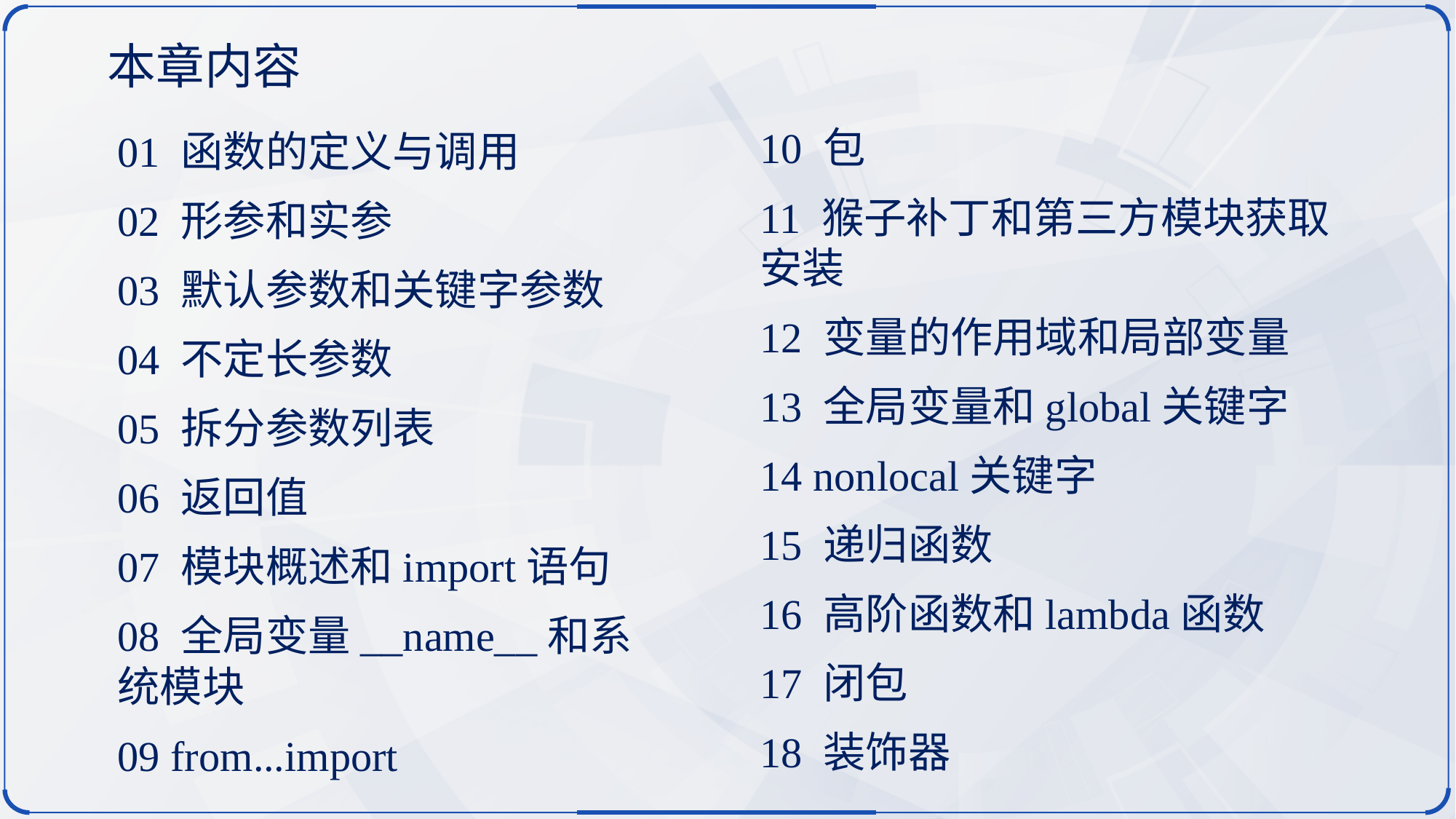

本章内容
10 包
11 猴子补丁和第三方模块获取安装
12 变量的作用域和局部变量
13 全局变量和global关键字
14 nonlocal关键字
15 递归函数
16 高阶函数和lambda函数
17 闭包
18 装饰器
01 函数的定义与调用
02 形参和实参
03 默认参数和关键字参数
04 不定长参数
05 拆分参数列表
06 返回值
07 模块概述和import语句
08 全局变量__name__和系统模块
09 from...import